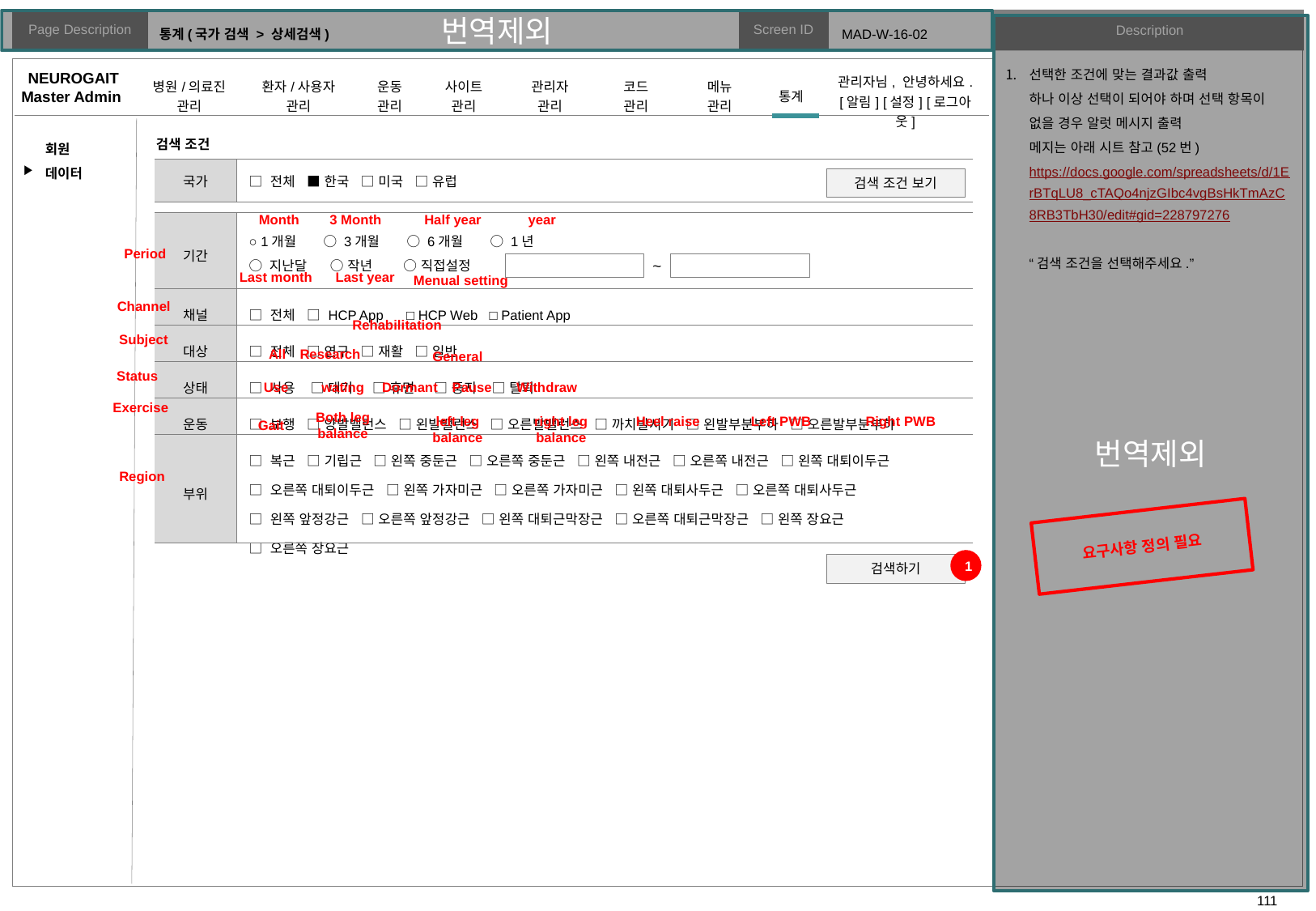

# 통계(국가 검색 > 상세검색)
MAD-W-16-02
선택한 조건에 맞는 결과값 출력
하나 이상 선택이 되어야 하며 선택 항목이 없을 경우 알럿 메시지 출력
메지는 아래 시트 참고(52번)
https://docs.google.com/spreadsheets/d/1ErBTqLU8_cTAQo4njzGIbc4vgBsHkTmAzC8RB3TbH30/edit#gid=228797276
“검색 조건을 선택해주세요.”
검색 조건
▶
| 국가 | □ 전체 ■ 한국 □ 미국 □ 유럽 |
| --- | --- |
검색 조건 보기
Month
3 Month
Half year
year
| 기간 |  |
| --- | --- |
| 채널 | □ 전체 □ HCP App □ HCP Web □ Patient App |
| 대상 | □ 전체 □ 연구 □ 재활 □ 일반 |
| 상태 | □ 사용 □ 대기 □ 휴면 □ 중지 □ 탈퇴 |
| 운동 | □ 보행 □ 양발밸런스 □ 왼발밸런스 □ 오른발밸런스 □ 까치발서기 □ 왼발부분부하 □ 오른발부분부하 |
| 부위 | □ 복근 □ 기립근 □ 왼쪽 중둔근 □ 오른쪽 중둔근 □ 왼쪽 내전근 □ 오른쪽 내전근 □ 왼쪽 대퇴이두근 □ 오른쪽 대퇴이두근 □ 왼쪽 가자미근 □ 오른쪽 가자미근 □ 왼쪽 대퇴사두근 □ 오른쪽 대퇴사두근 □ 왼쪽 앞정강근 □ 오른쪽 앞정강근 □ 왼쪽 대퇴근막장근 □ 오른쪽 대퇴근막장근 □ 왼쪽 장요근 □ 오른쪽 장요근 |
○ 1개월       ○ 3개월       ○ 6개월       ○ 1년
○ 지난달      ○ 작년        ○ 직접설정
Period
~

Last month
Last year
Menual setting
Channel
Rehabilitation
Subject
Research
All
General
Status
Use
wating
Dormant
Pause
Withdraw
Exercise
Both leg balance
Heel raise
Left PWB
Right PWB
left leg balance
right leg balance
Gait
Region
요구사항 정의 필요
1
검색하기